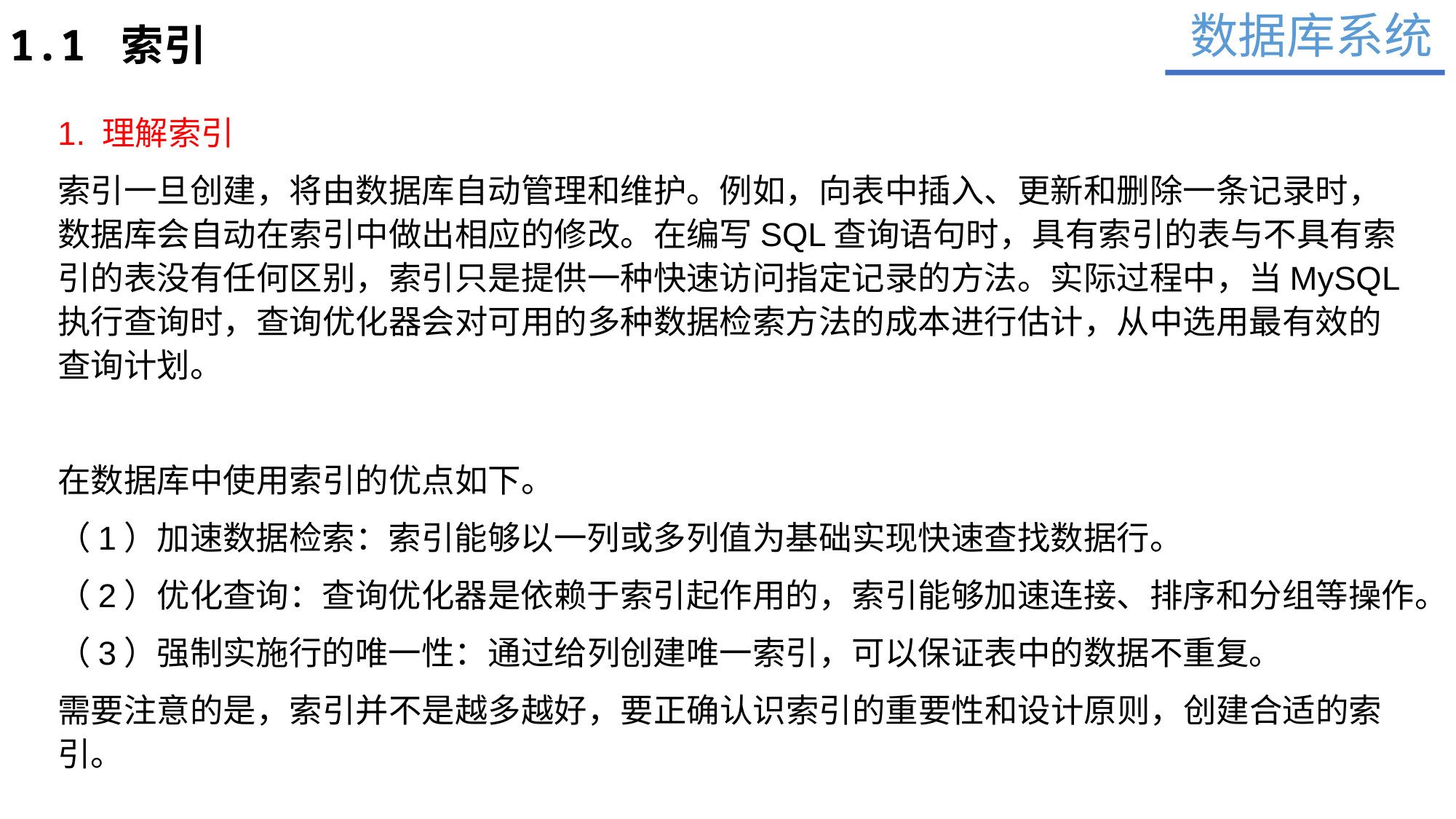

数据库系统
1.1 索引

1. 理解索引
索引一旦创建，将由数据库自动管理和维护。例如，向表中插入、更新和删除一条记录时，数据库会自动在索引中做出相应的修改。在编写SQL查询语句时，具有索引的表与不具有索引的表没有任何区别，索引只是提供一种快速访问指定记录的方法。实际过程中，当MySQL执行查询时，查询优化器会对可用的多种数据检索方法的成本进行估计，从中选用最有效的查询计划。

在数据库中使用索引的优点如下。
（1）加速数据检索：索引能够以一列或多列值为基础实现快速查找数据行。
（2）优化查询：查询优化器是依赖于索引起作用的，索引能够加速连接、排序和分组等操作。
（3）强制实施行的唯一性：通过给列创建唯一索引，可以保证表中的数据不重复。
需要注意的是，索引并不是越多越好，要正确认识索引的重要性和设计原则，创建合适的索引。